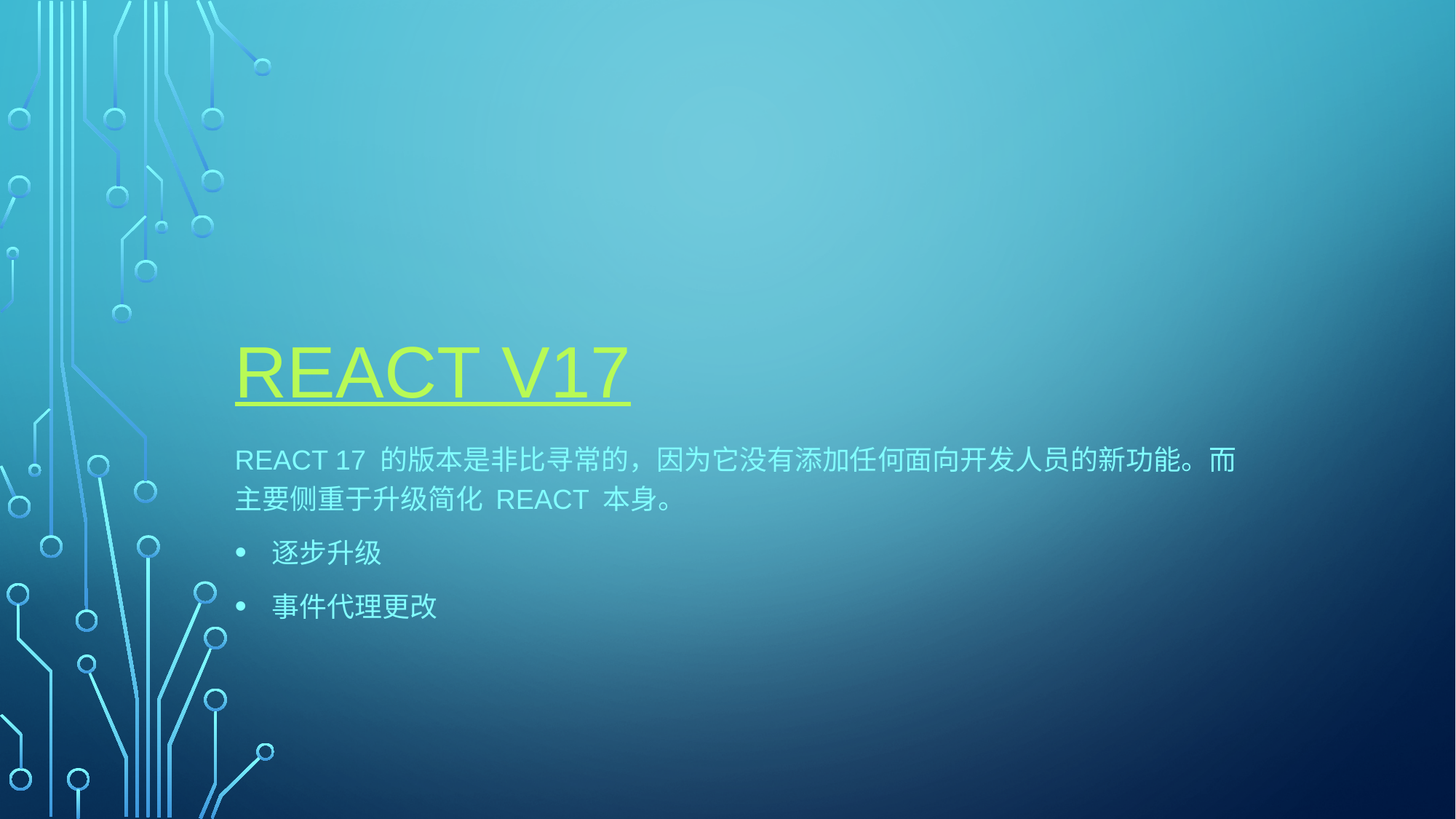

# React v17
React 17 的版本是非比寻常的，因为它没有添加任何面向开发人员的新功能。而主要侧重于升级简化 React 本身。
逐步升级
事件代理更改